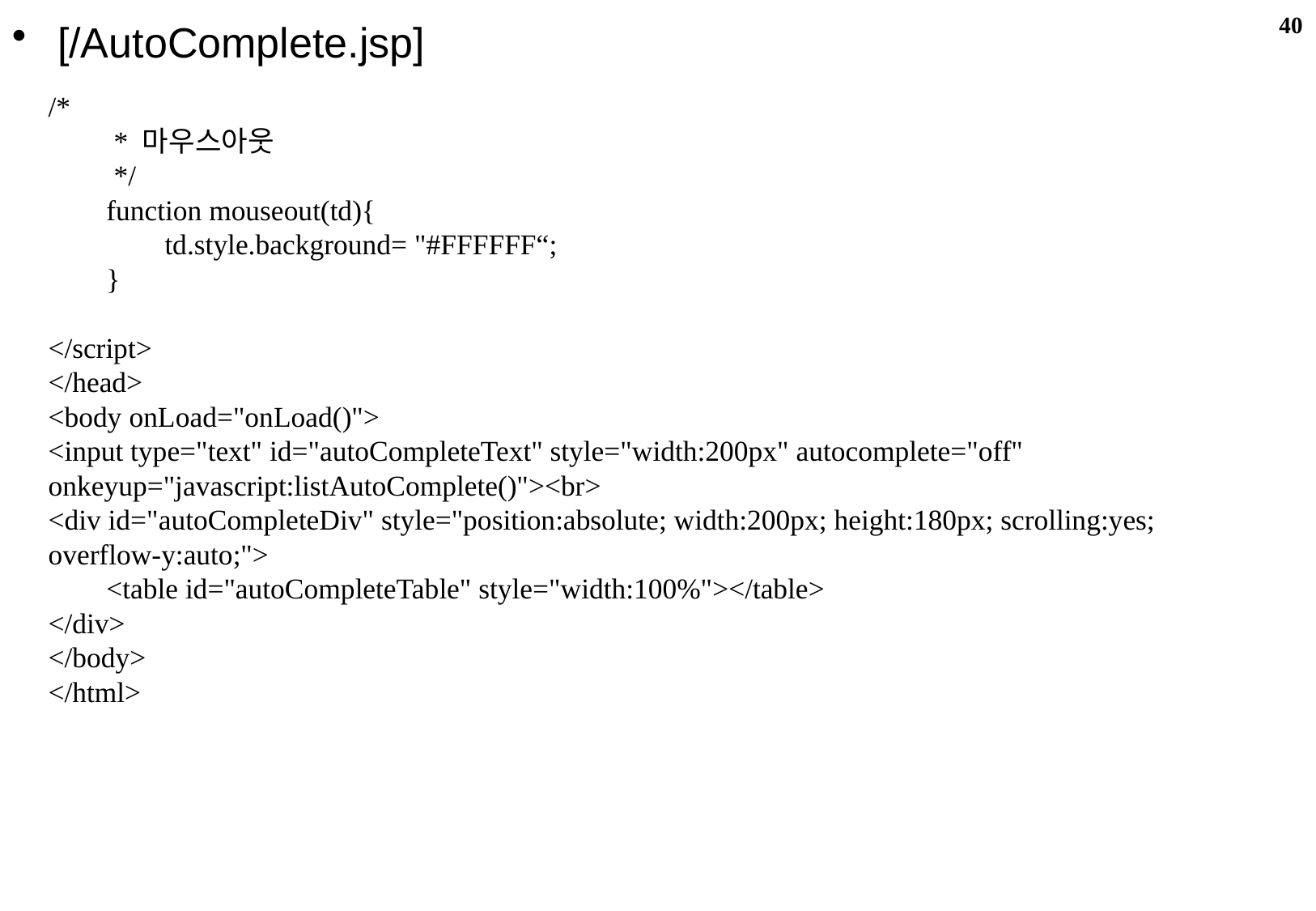

40
[/AutoComplete.jsp]

1. Struts2에서  Ajax 자동완성기능
/*
         * 마우스아웃
         */
        function mouseout(td){
                td.style.background= "#FFFFFF“;
        }

</script>
</head>
<body onLoad="onLoad()">
<input type="text" id="autoCompleteText" style="width:200px" autocomplete="off" onkeyup="javascript:listAutoComplete()"><br>
<div id="autoCompleteDiv" style="position:absolute; width:200px; height:180px; scrolling:yes; overflow-y:auto;">
        <table id="autoCompleteTable" style="width:100%"></table>
</div>
</body>
</html>